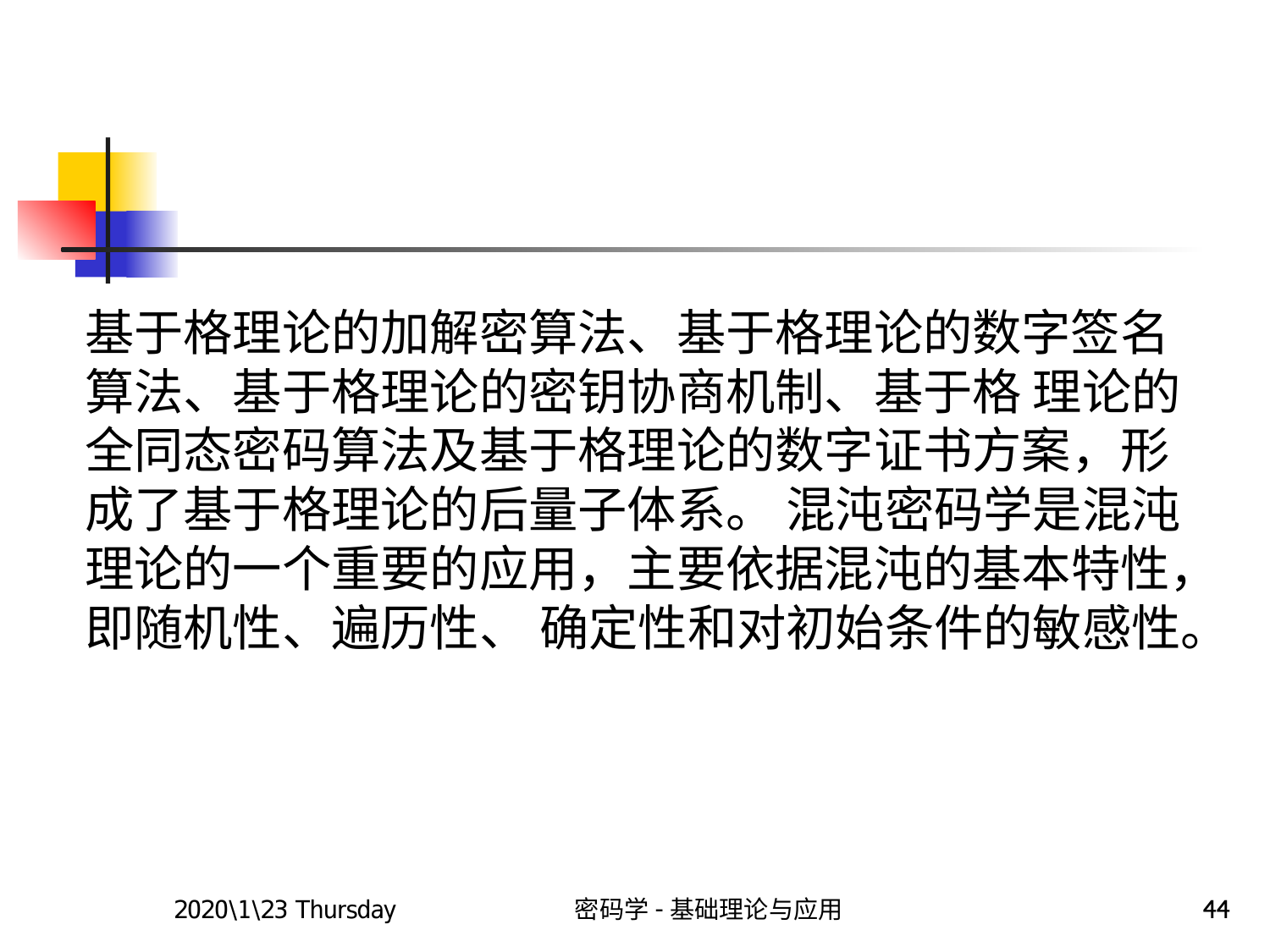

基于格理论的加解密算法、基于格理论的数字签名算法、基于格理论的密钥协商机制、基于格 理论的全同态密码算法及基于格理论的数字证书方案，形成了基于格理论的后量子体系。 混沌密码学是混沌理论的一个重要的应用，主要依据混沌的基本特性，即随机性、遍历性、 确定性和对初始条件的敏感性。
2020\1\23 Thursday
密码学-基础理论与应用
44